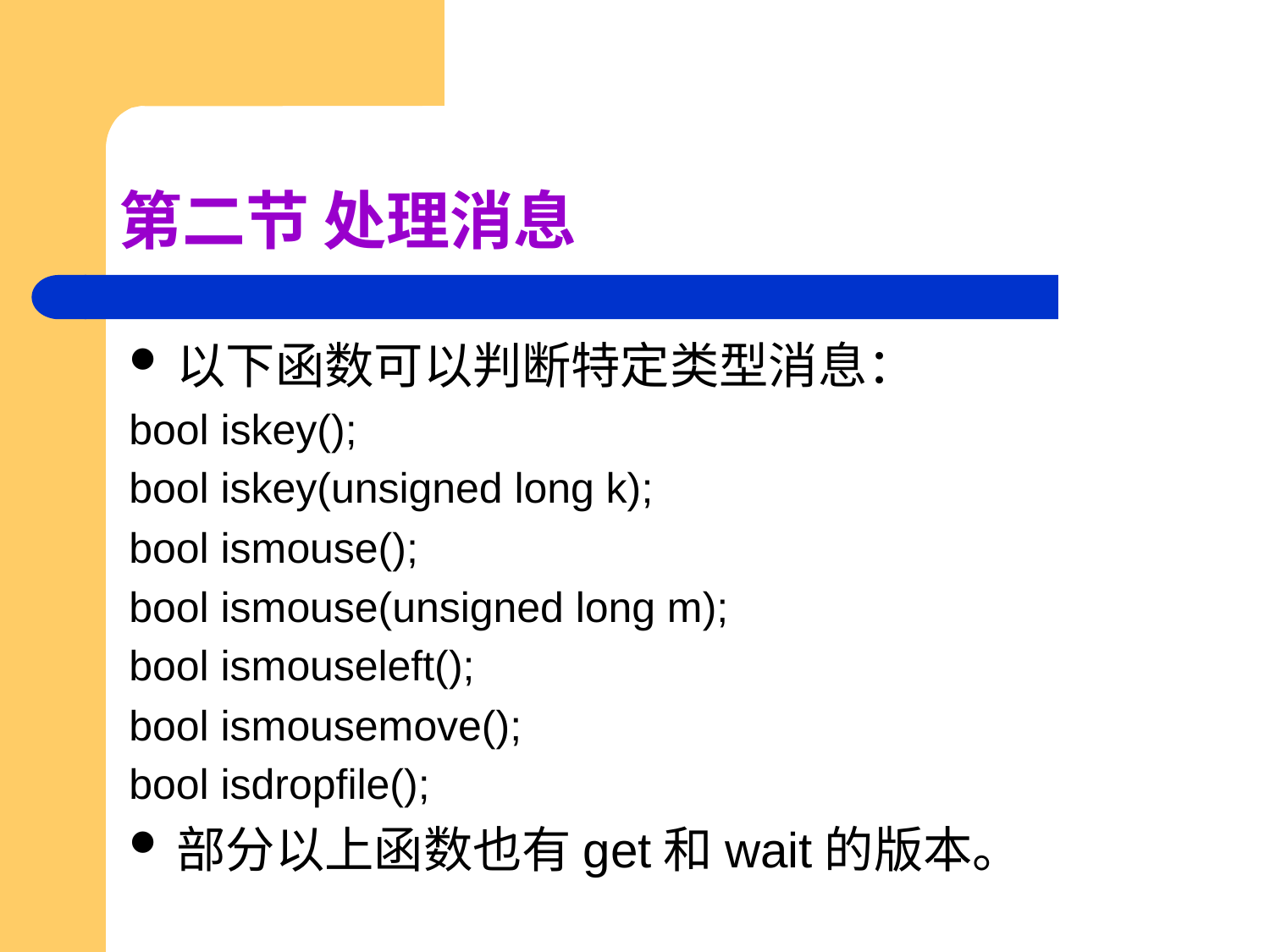

# 第二节 处理消息
以下函数可以判断特定类型消息：
bool iskey();
bool iskey(unsigned long k);
bool ismouse();
bool ismouse(unsigned long m);
bool ismouseleft();
bool ismousemove();
bool isdropfile();
部分以上函数也有get和wait的版本。